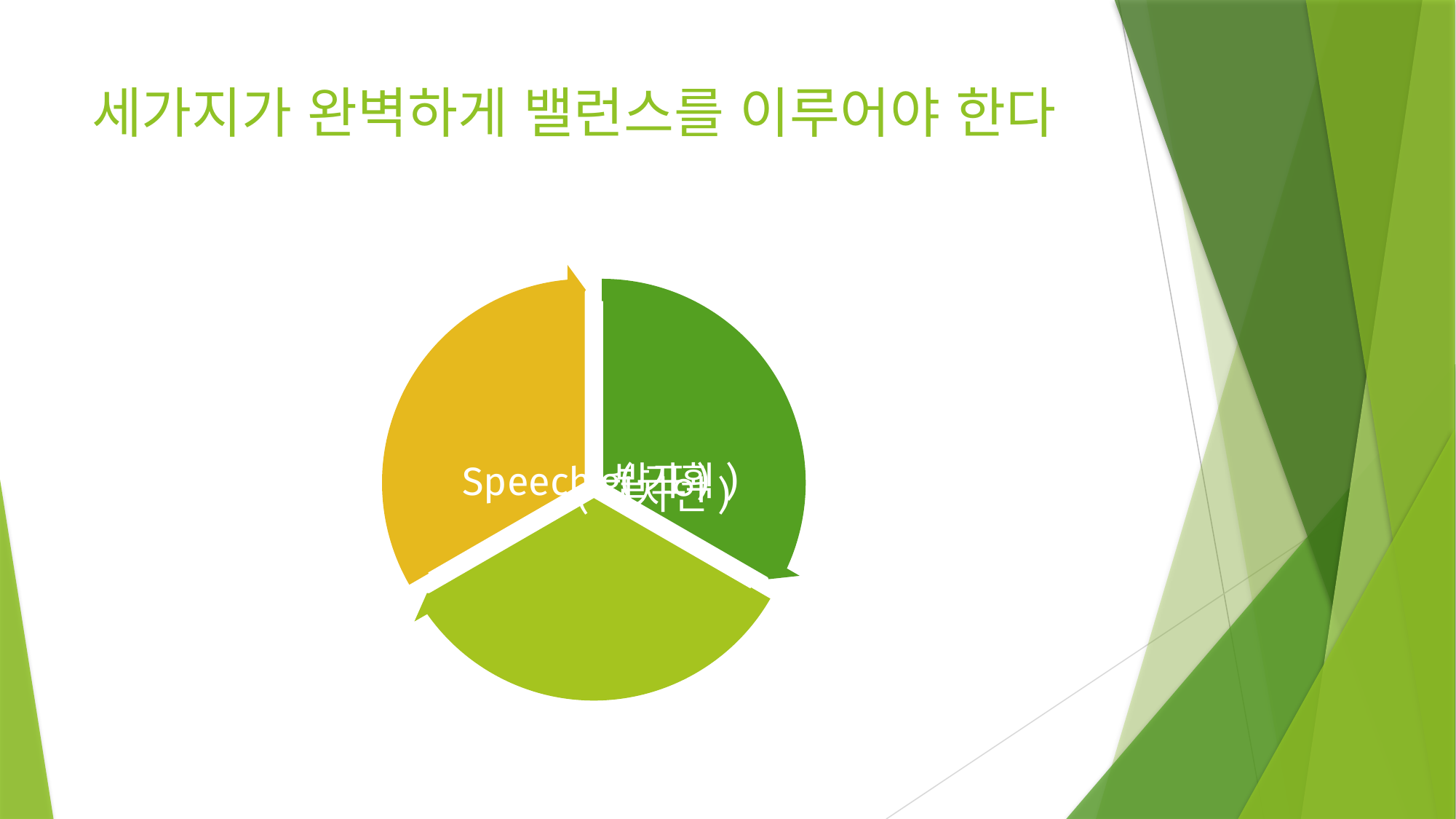

# 세가지가 완벽하게 밸런스를 이루어야 한다
Planning(기획)
Design(디자인)
Speech(발표)